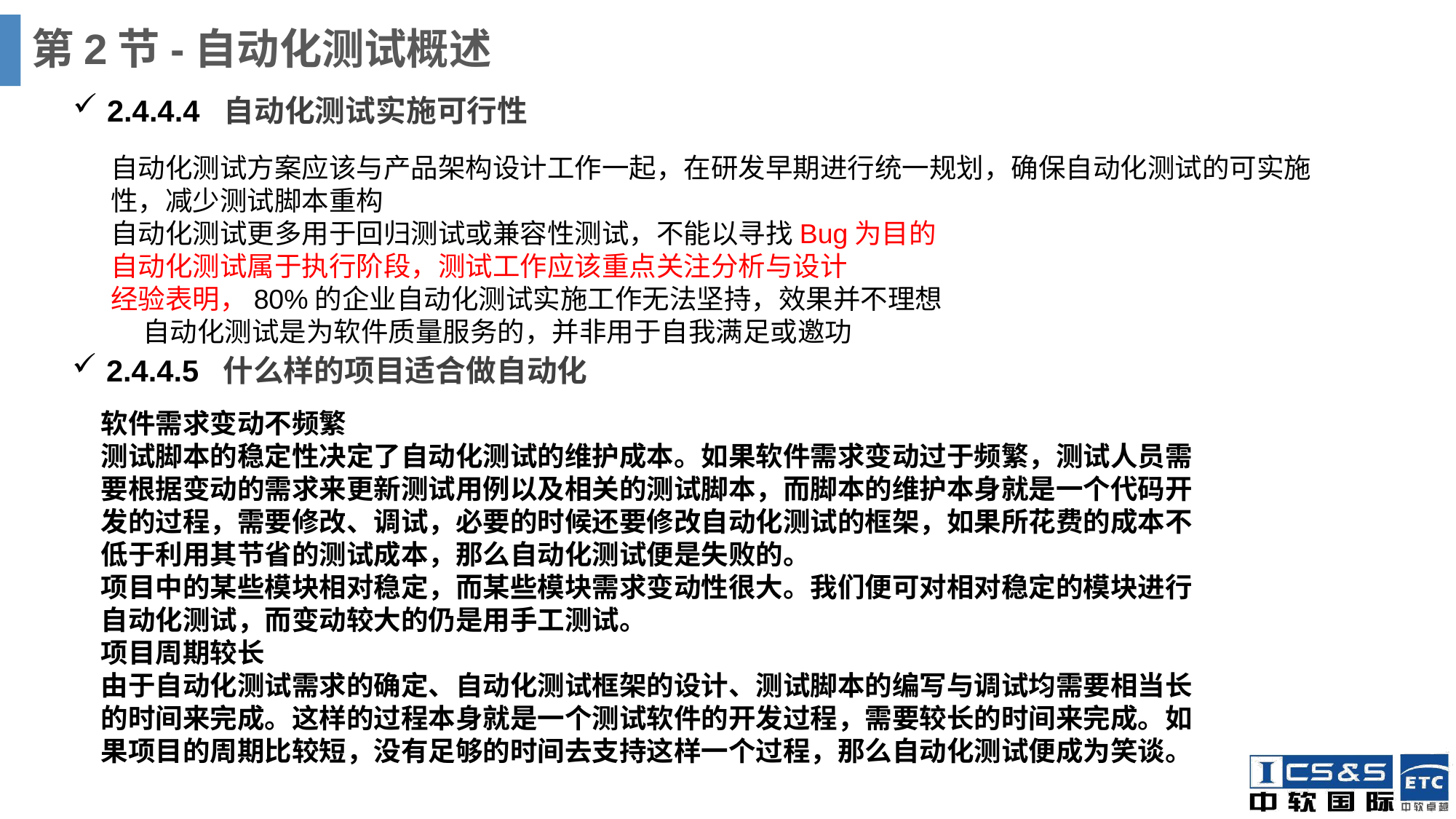

# 第2节-自动化测试概述
2.4.4.4  自动化测试实施可行性
自动化测试方案应该与产品架构设计工作一起，在研发早期进行统一规划，确保自动化测试的可实施性，减少测试脚本重构自动化测试更多用于回归测试或兼容性测试，不能以寻找Bug为目的自动化测试属于执行阶段，测试工作应该重点关注分析与设计经验表明，80%的企业自动化测试实施工作无法坚持，效果并不理想自动化测试是为软件质量服务的，并非用于自我满足或邀功
2.4.4.5  什么样的项目适合做自动化
软件需求变动不频繁测试脚本的稳定性决定了自动化测试的维护成本。如果软件需求变动过于频繁，测试人员需要根据变动的需求来更新测试用例以及相关的测试脚本，而脚本的维护本身就是一个代码开发的过程，需要修改、调试，必要的时候还要修改自动化测试的框架，如果所花费的成本不低于利用其节省的测试成本，那么自动化测试便是失败的。项目中的某些模块相对稳定，而某些模块需求变动性很大。我们便可对相对稳定的模块进行自动化测试，而变动较大的仍是用手工测试。项目周期较长由于自动化测试需求的确定、自动化测试框架的设计、测试脚本的编写与调试均需要相当长的时间来完成。这样的过程本身就是一个测试软件的开发过程，需要较长的时间来完成。如果项目的周期比较短，没有足够的时间去支持这样一个过程，那么自动化测试便成为笑谈。